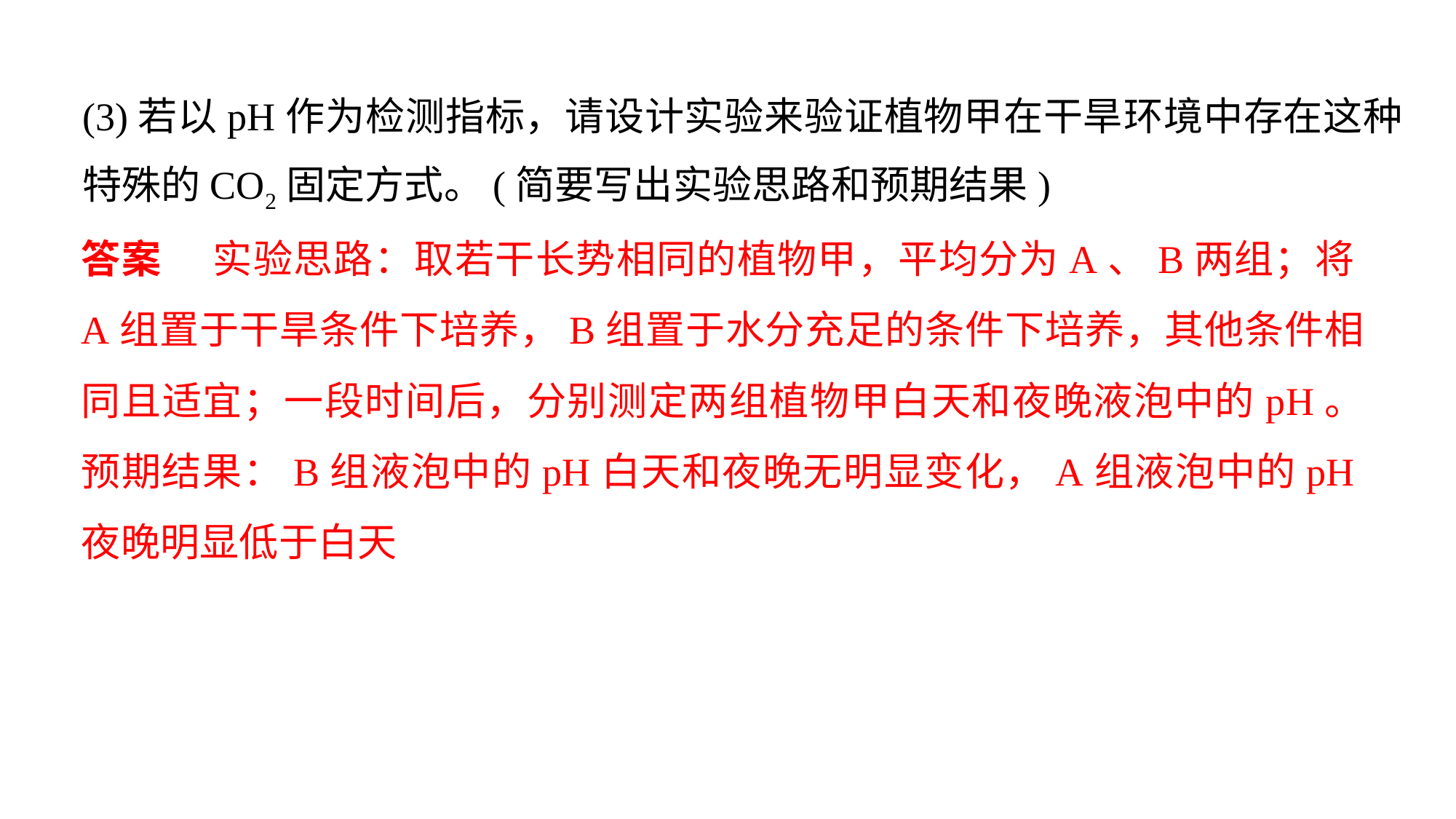

(3)若以pH作为检测指标，请设计实验来验证植物甲在干旱环境中存在这种特殊的CO2固定方式。(简要写出实验思路和预期结果)
答案　 实验思路：取若干长势相同的植物甲，平均分为A、B两组；将A组置于干旱条件下培养，B组置于水分充足的条件下培养，其他条件相同且适宜；一段时间后，分别测定两组植物甲白天和夜晚液泡中的pH。预期结果：B组液泡中的pH白天和夜晚无明显变化，A组液泡中的pH夜晚明显低于白天